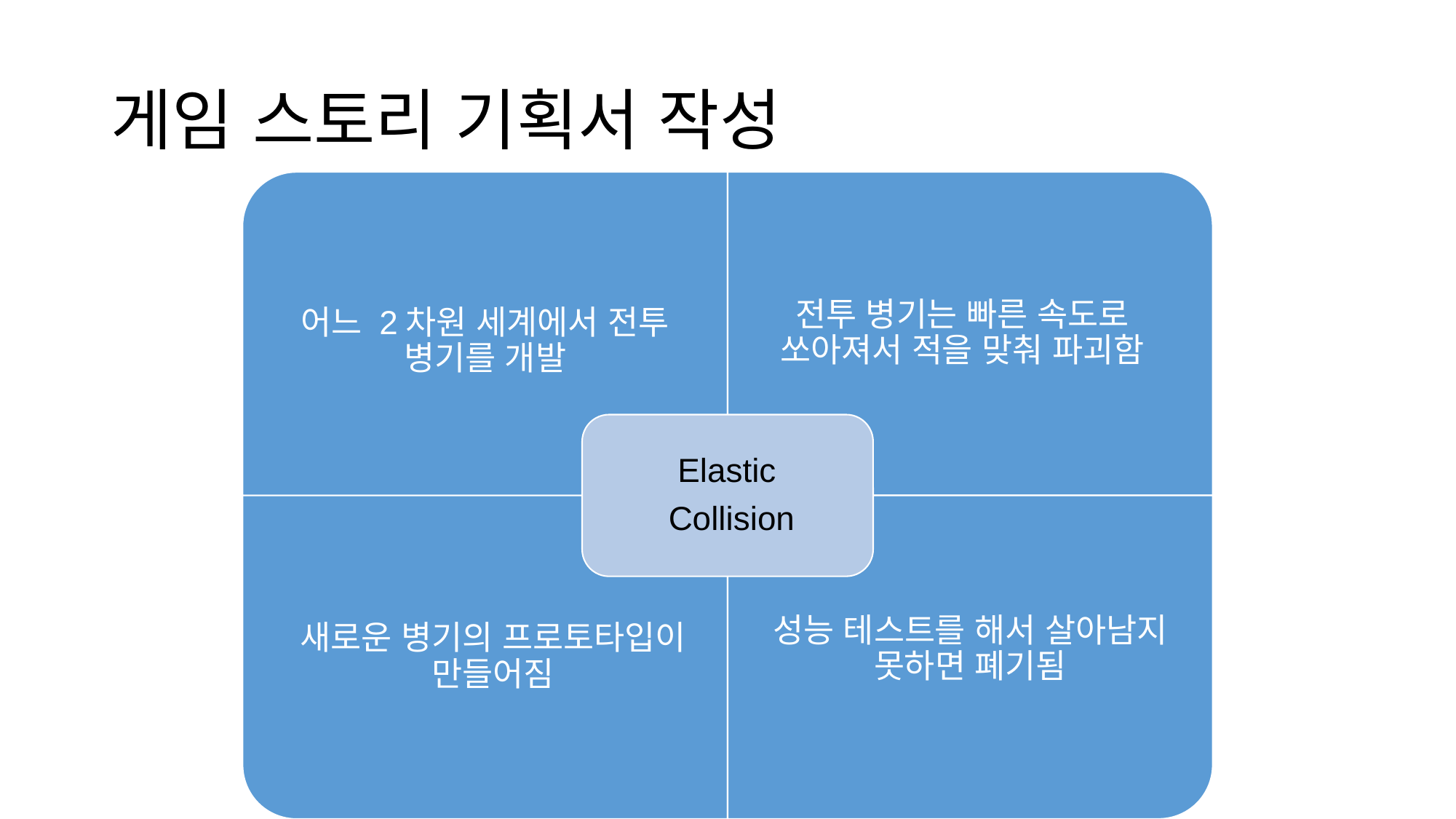

# 게임 스토리 기획서 작성
어느 2차원 세계에서 전투 병기를 개발
전투 병기는 빠른 속도로 쏘아져서 적을 맞춰 파괴함
새로운 병기의 프로토타입이 만들어짐
성능 테스트를 해서 살아남지 못하면 폐기됨
Elastic
Collision